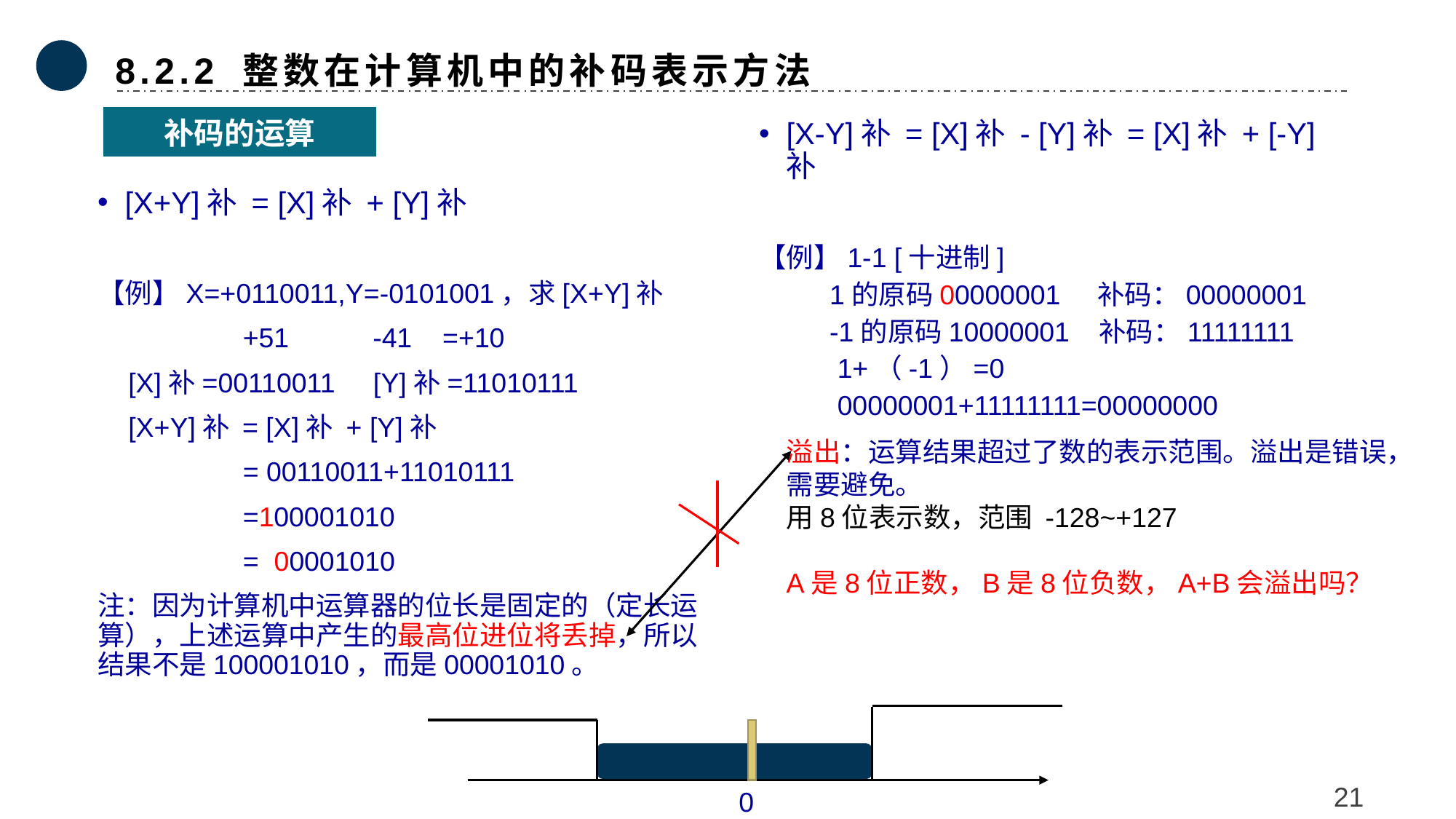

8.2.2 整数在计算机中的补码表示方法

补码的运算
[X-Y]补 = [X]补 - [Y]补 = [X]补 + [-Y]补

【例】1-1 [十进制]
   1的原码00000001    补码：00000001
   -1的原码10000001   补码：11111111
    1+（-1）=0
    00000001+11111111=00000000

[X+Y]补 = [X]补 + [Y]补

【例】X=+0110011,Y=-0101001，求[X+Y]补
                   +51           -41    =+10
    [X]补=00110011     [Y]补=11010111
    [X+Y]补 = [X]补 + [Y]补
                   = 00110011+11010111
                   =100001010
                   =  00001010
注：因为计算机中运算器的位长是固定的（定长运算），上述运算中产生的最高位进位将丢掉，所以结果不是100001010，而是00001010。

溢出：运算结果超过了数的表示范围。溢出是错误，需要避免。
用8位表示数，范围 -128~+127

A是8位正数，B是8位负数，A+B会溢出吗？

0